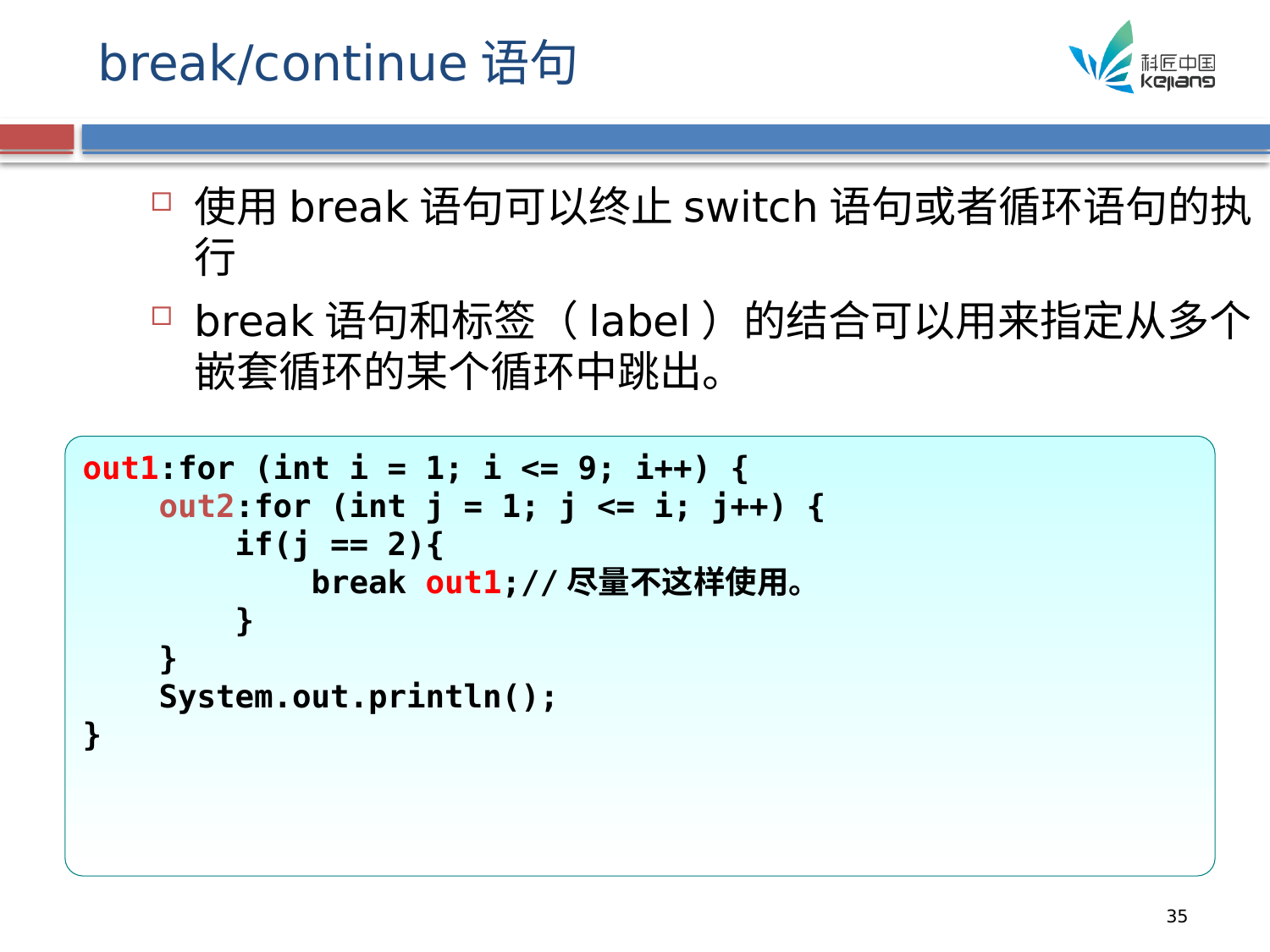

# break/continue语句
使用break语句可以终止switch语句或者循环语句的执行
break语句和标签（label）的结合可以用来指定从多个嵌套循环的某个循环中跳出。
out1:for (int i = 1; i <= 9; i++) {
    out2:for (int j = 1; j <= i; j++) {
        if(j == 2){
            break out1;//尽量不这样使用。
        }
    }
    System.out.println();
}
35